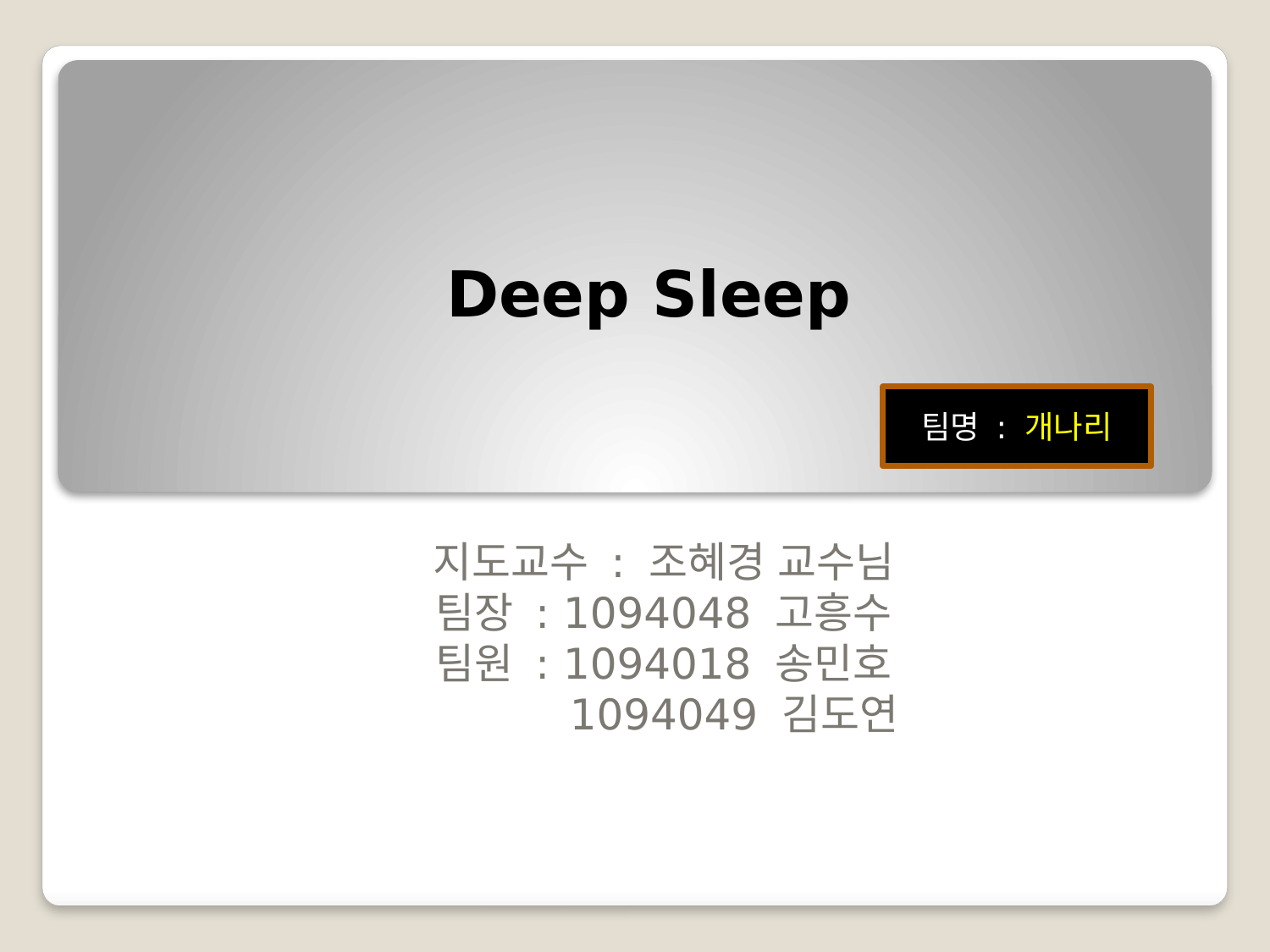

# Deep Sleep
팀명 : 개나리
지도교수 : 조혜경 교수님
팀장 : 1094048 고흥수
팀원 : 1094018 송민호
	 1094049 김도연